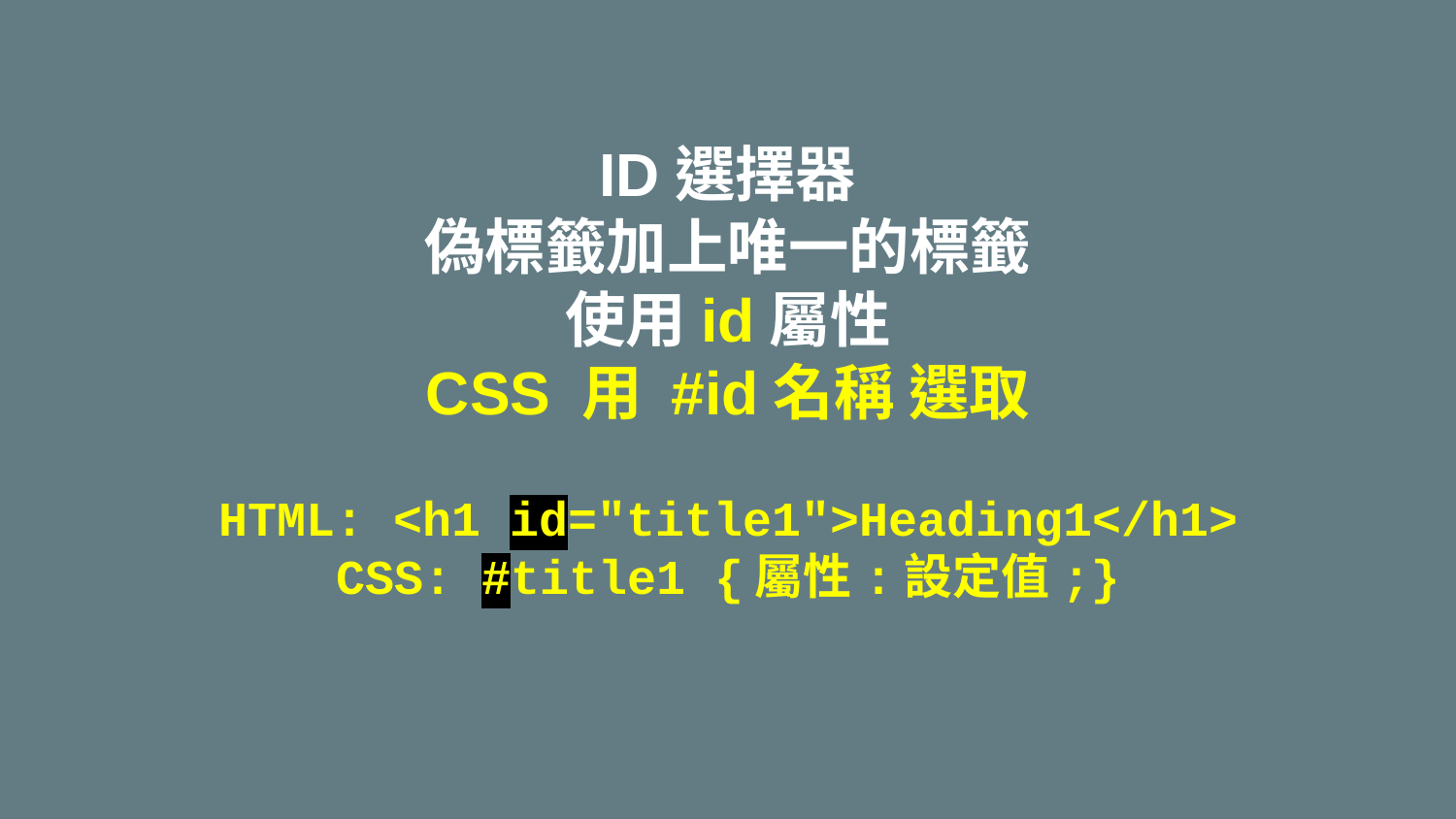

# ID選擇器
偽標籤加上唯一的標籤
使用id屬性
CSS 用 #id名稱 選取
HTML: <h1 id="title1">Heading1</h1>
CSS: #title1 {屬性:設定值;}